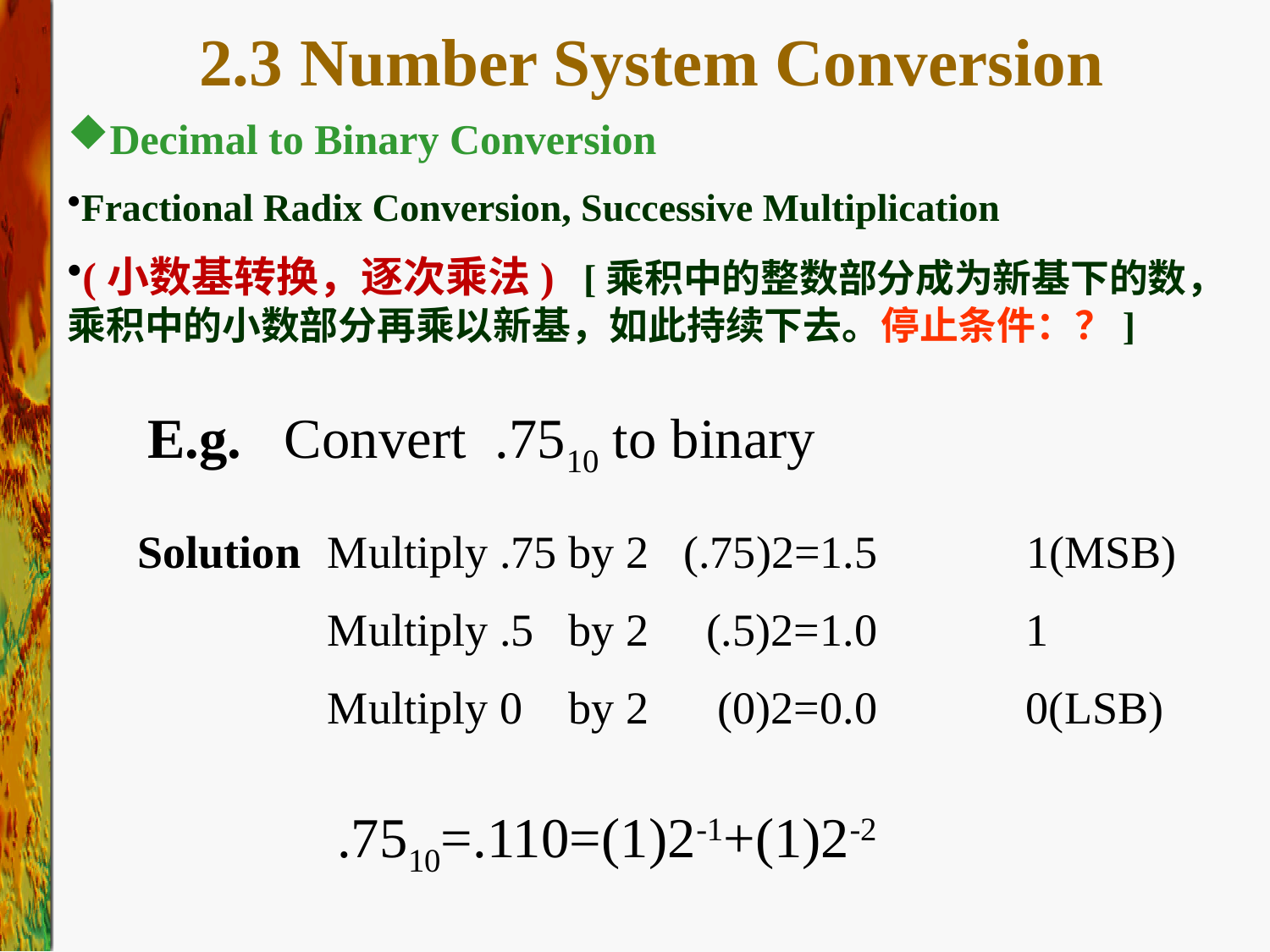

2.3 Number System Conversion
Decimal to Binary Conversion
Fractional Radix Conversion, Successive Multiplication
(小数基转换，逐次乘法)   [乘积中的整数部分成为新基下的数，乘积中的小数部分再乘以新基，如此持续下去。停止条件：？]
E.g.   Convert  .7510 to binary
Solution
Multiply .75 by 2   (.75)2=1.5             1(MSB)
Multiply .5   by 2     (.5)2=1.0             1
Multiply 0    by 2      (0)2=0.0             0(LSB)
.7510=.110=(1)2-1+(1)2-2